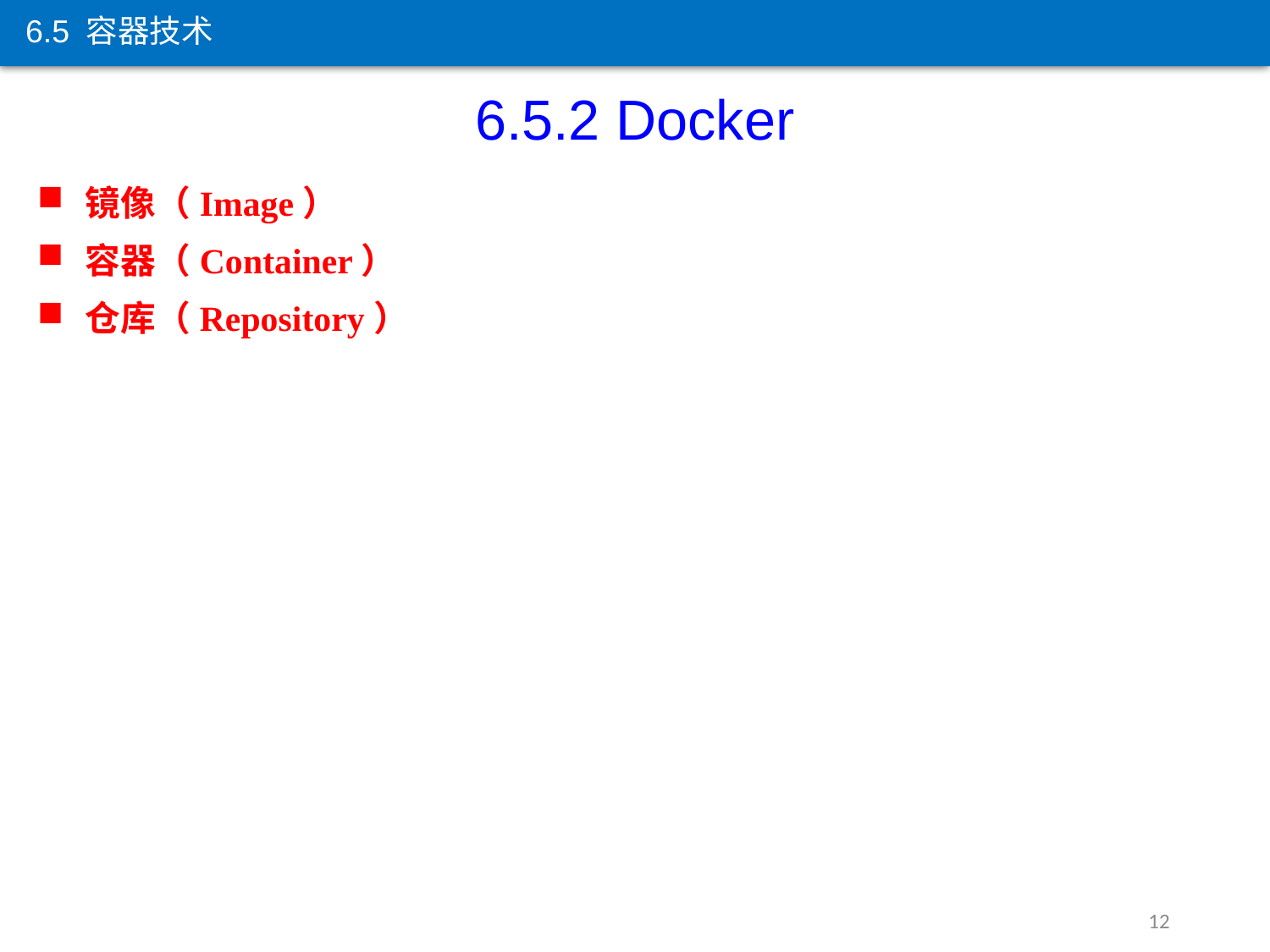

6.5 容器技术
6.5.2 Docker
镜像（Image）
容器（Container）
仓库（Repository）
12